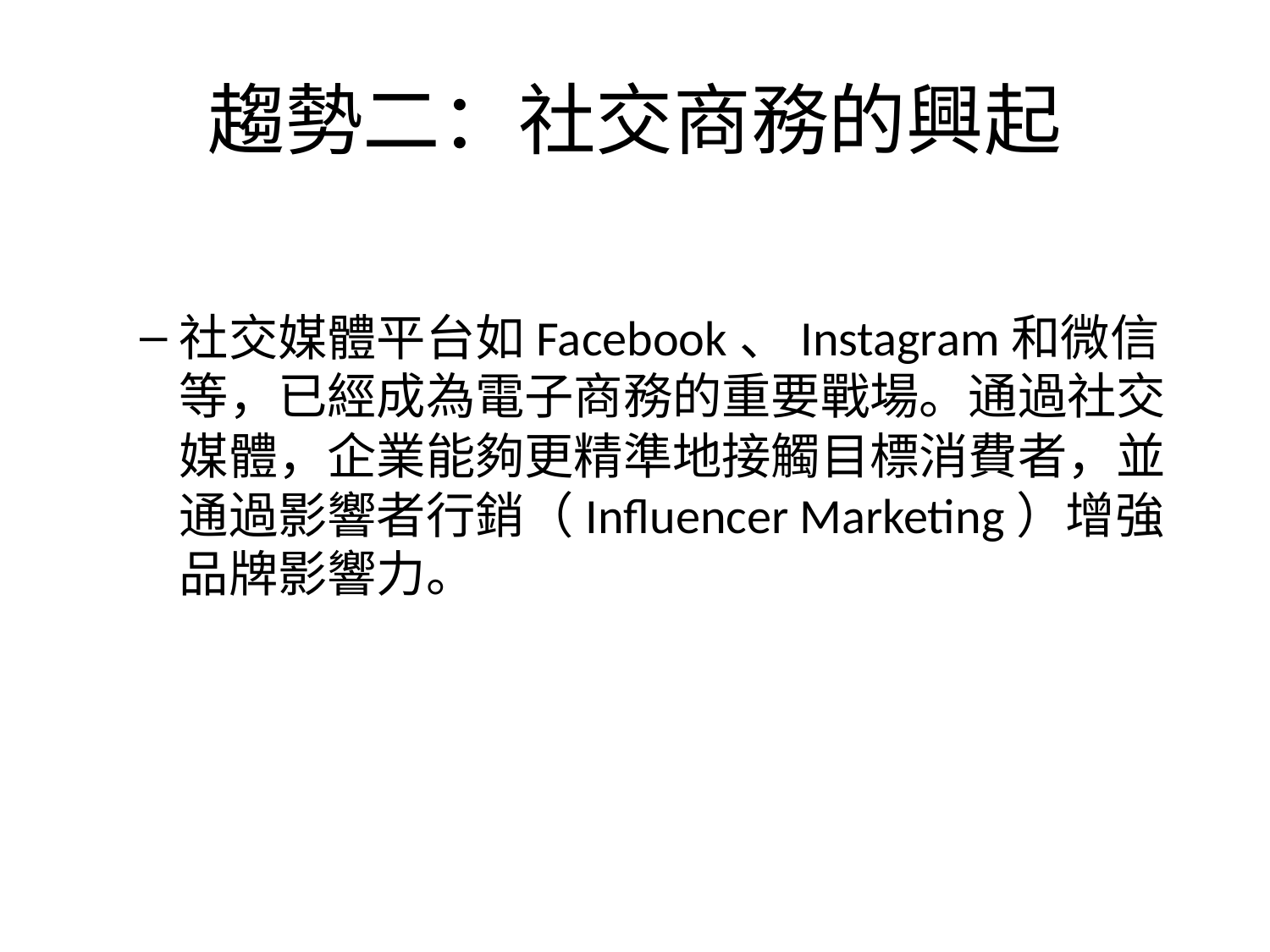

# 趨勢二：社交商務的興起

社交媒體平台如Facebook、Instagram和微信等，已經成為電子商務的重要戰場。通過社交媒體，企業能夠更精準地接觸目標消費者，並通過影響者行銷（Influencer Marketing）增強品牌影響力。